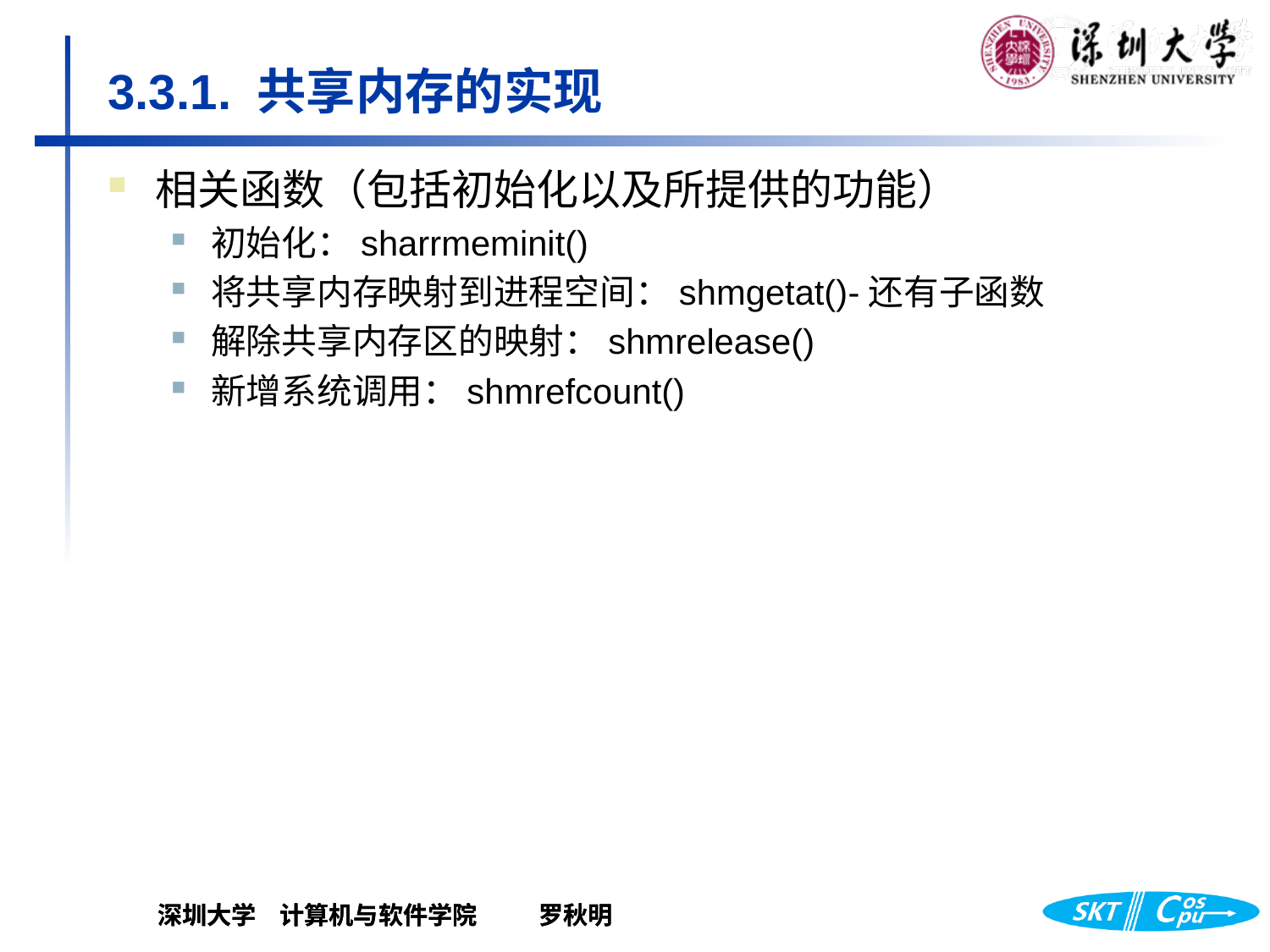

# 3.3.1. 共享内存的实现
相关函数（包括初始化以及所提供的功能）
初始化：sharrmeminit()
将共享内存映射到进程空间：shmgetat()-还有子函数
解除共享内存区的映射：shmrelease()
新增系统调用：shmrefcount()